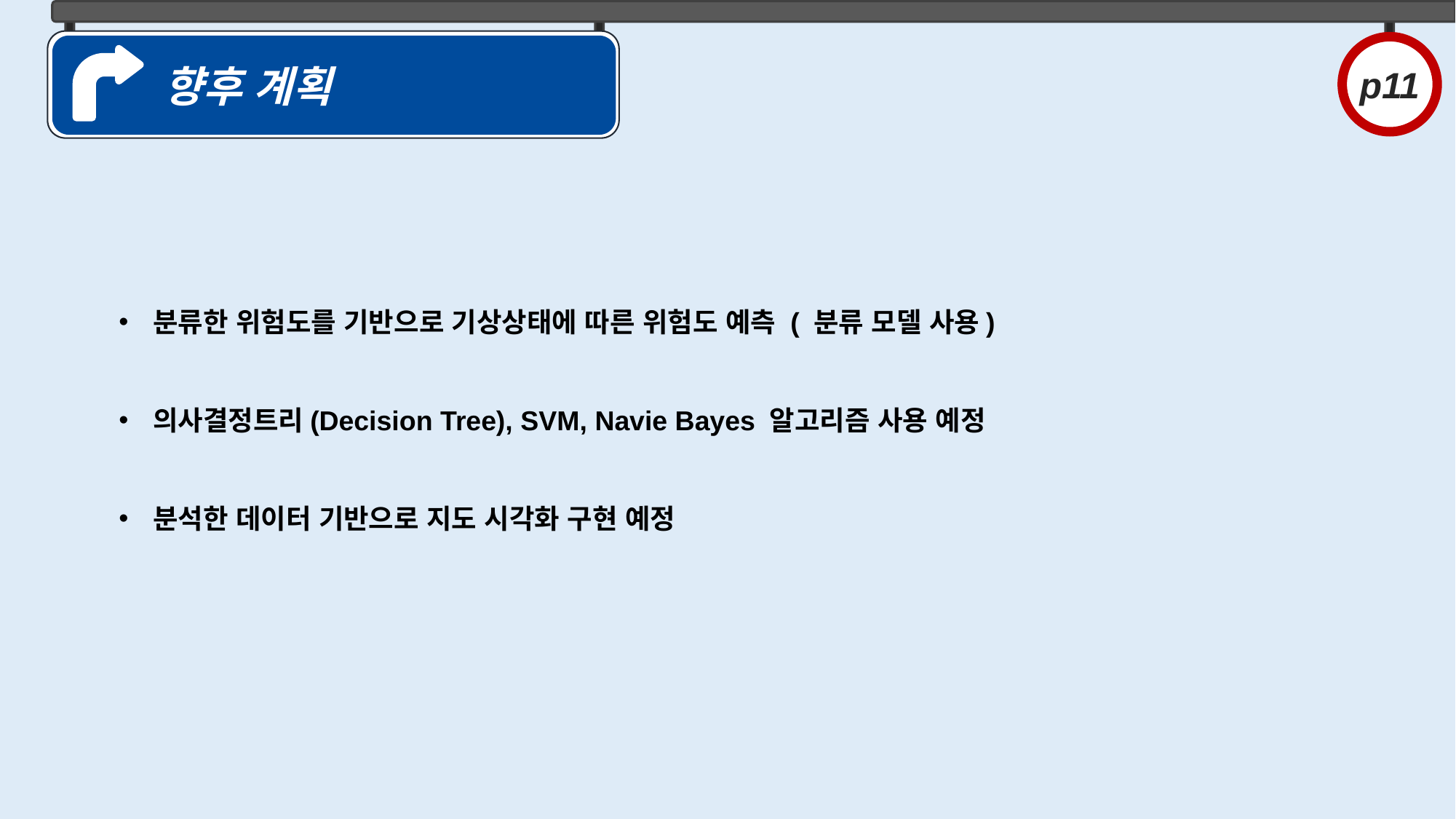

향후 계획
p11

분류한 위험도를 기반으로 기상상태에 따른 위험도 예측 ( 분류 모델 사용)

의사결정트리(Decision Tree), SVM, Navie Bayes 알고리즘 사용 예정

분석한 데이터 기반으로 지도 시각화 구현 예정